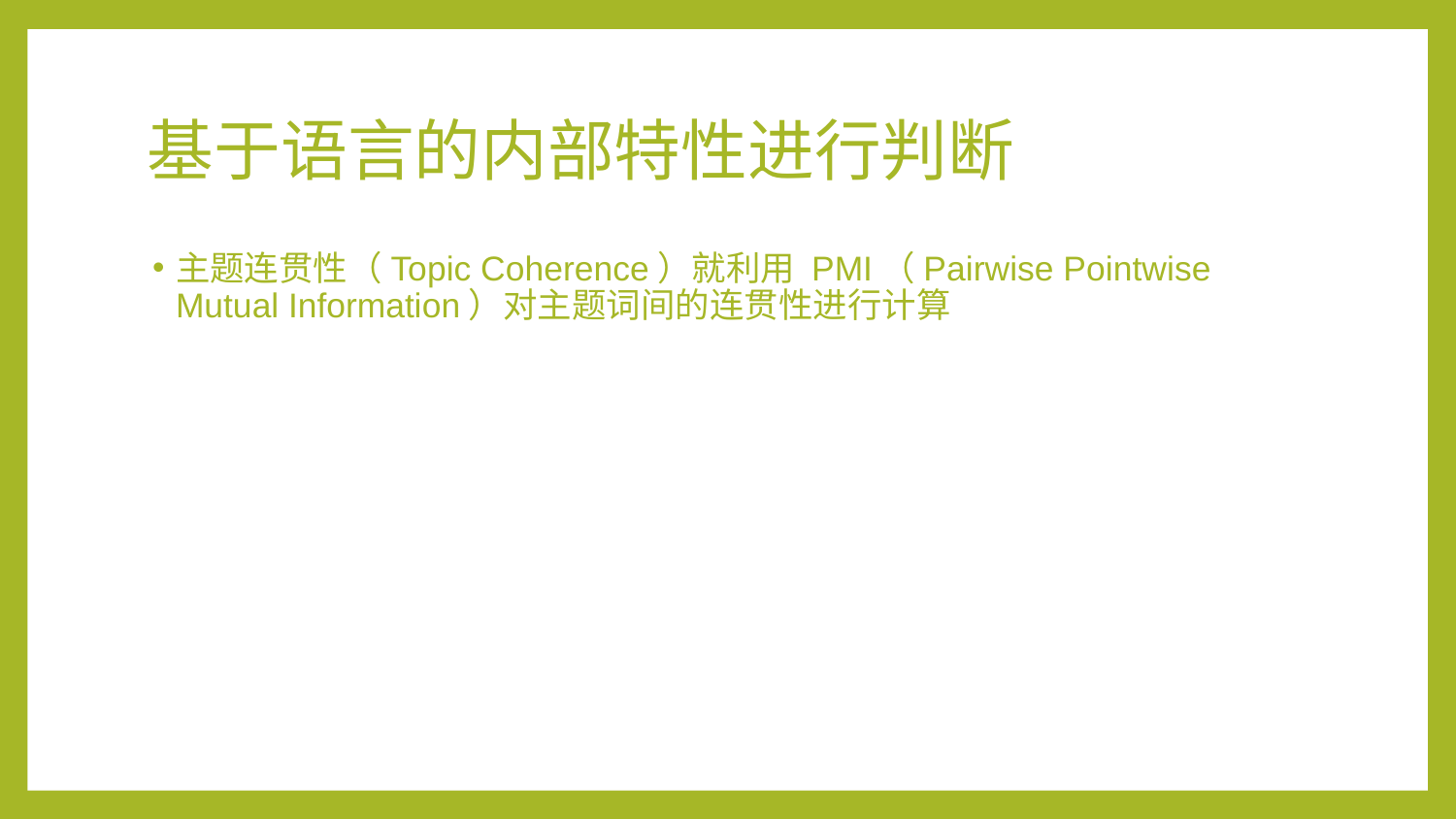

# 基于语言的内部特性进行判断
主题连贯性（Topic Coherence）就利用 PMI（Pairwise Pointwise Mutual Information）对主题词间的连贯性进行计算